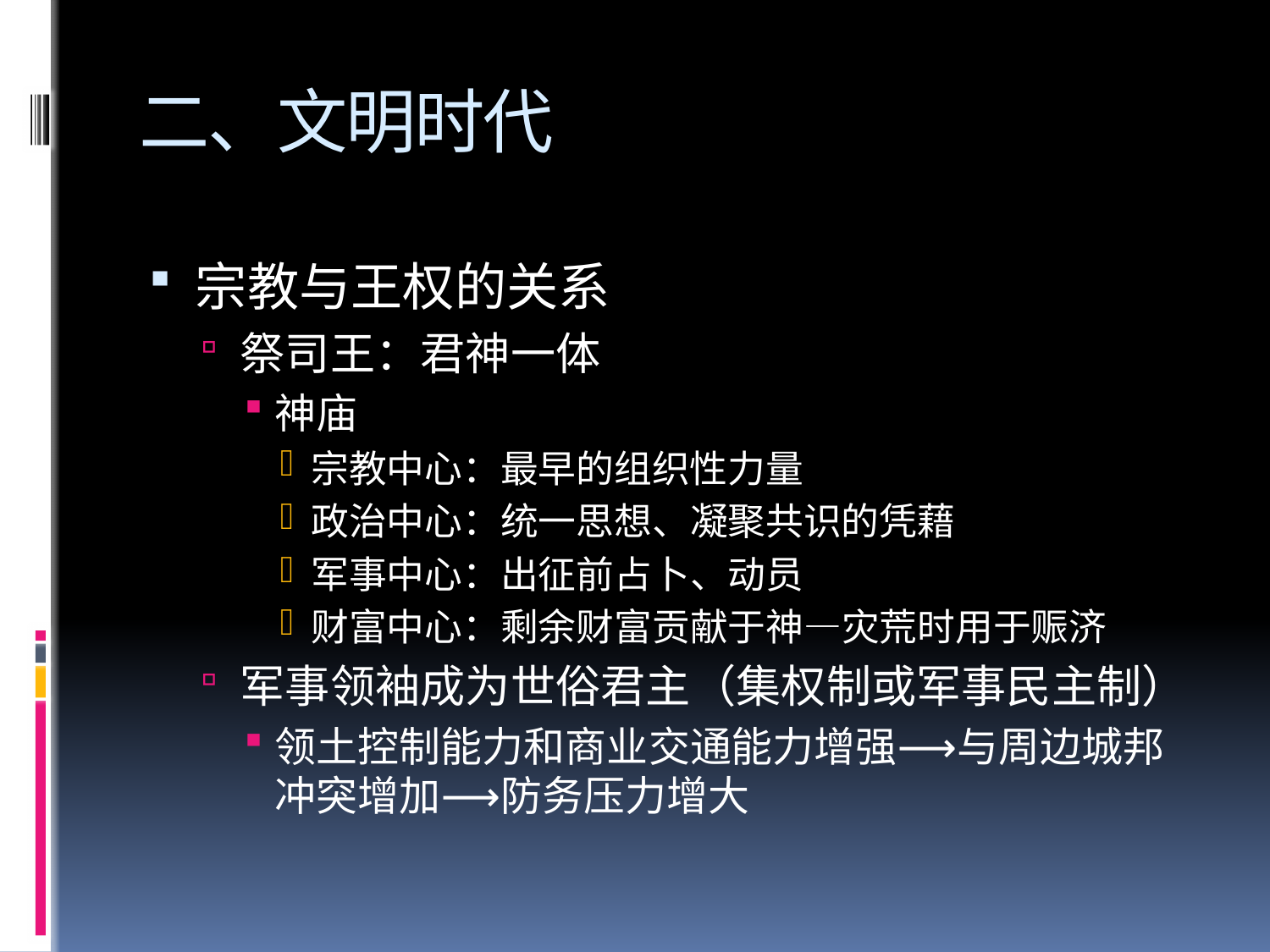

# 二、文明时代
宗教与王权的关系
祭司王：君神一体
神庙
宗教中心：最早的组织性力量
政治中心：统一思想、凝聚共识的凭藉
军事中心：出征前占卜、动员
财富中心：剩余财富贡献于神—灾荒时用于赈济
军事领袖成为世俗君主（集权制或军事民主制）
领土控制能力和商业交通能力增强⟶与周边城邦冲突增加⟶防务压力增大